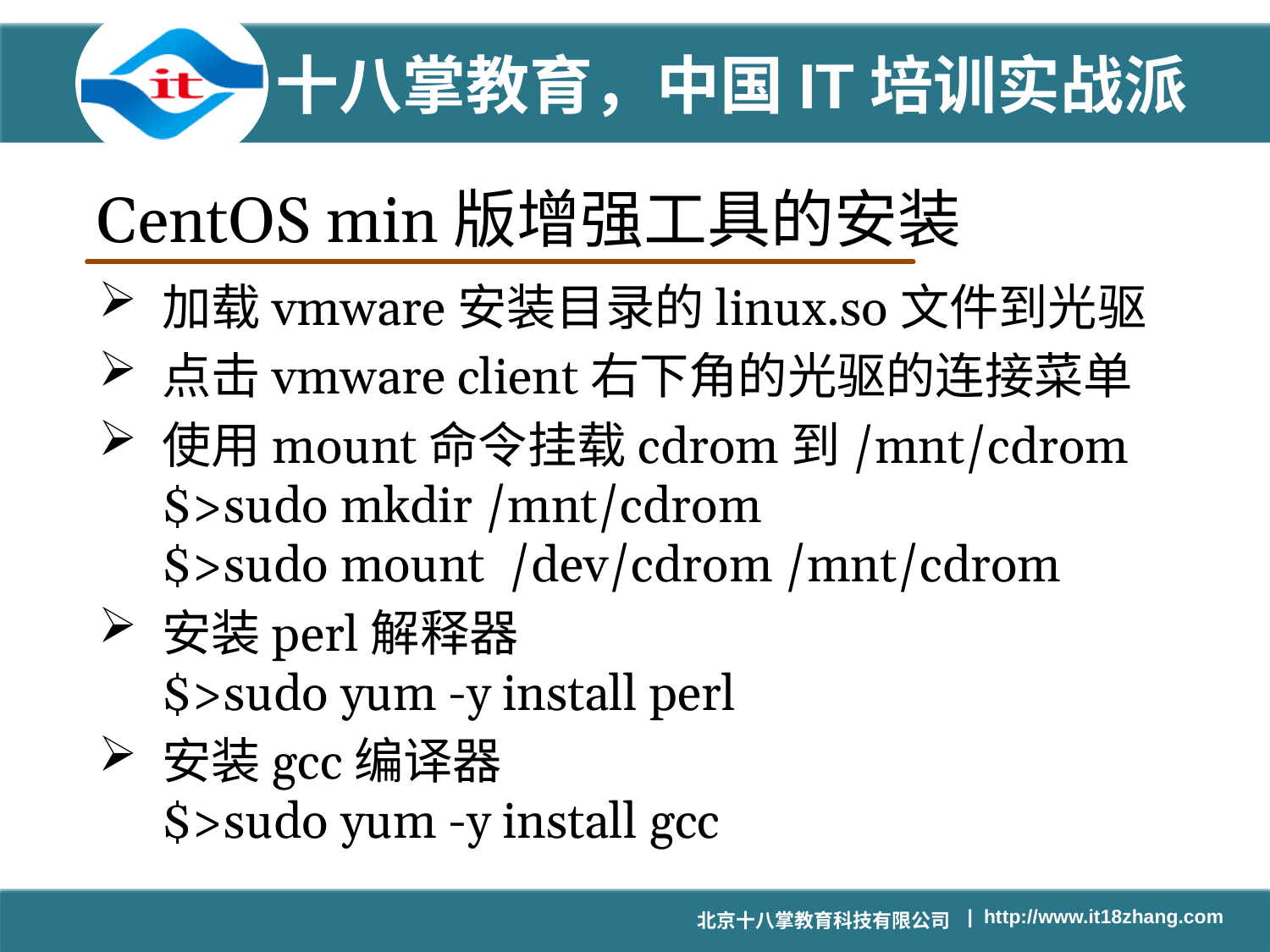

# CentOS min版增强工具的安装
加载vmware安装目录的linux.so文件到光驱
点击vmware client右下角的光驱的连接菜单
使用mount命令挂载cdrom到/mnt/cdrom
$>sudo mkdir /mnt/cdrom
$>sudo mount  /dev/cdrom /mnt/cdrom
安装perl解释器
$>sudo yum -y install perl
安装gcc编译器
$>sudo yum -y install gcc